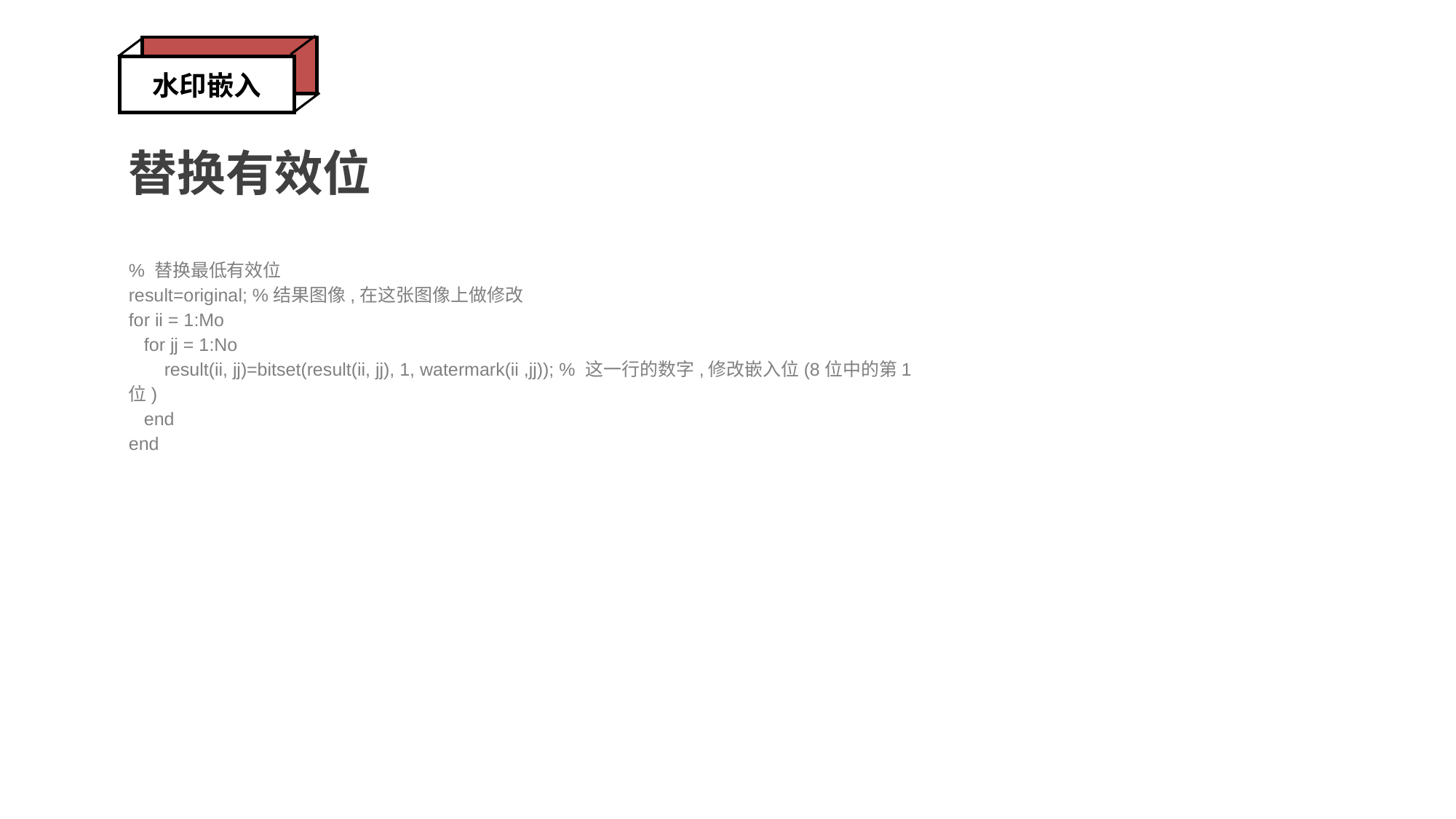

水印嵌入
替换有效位

% 替换最低有效位
result=original; %结果图像,在这张图像上做修改
for ii = 1:Mo
   for jj = 1:No
       result(ii, jj)=bitset(result(ii, jj), 1, watermark(ii ,jj)); % 这一行的数字,修改嵌入位(8位中的第1位)
   end
end